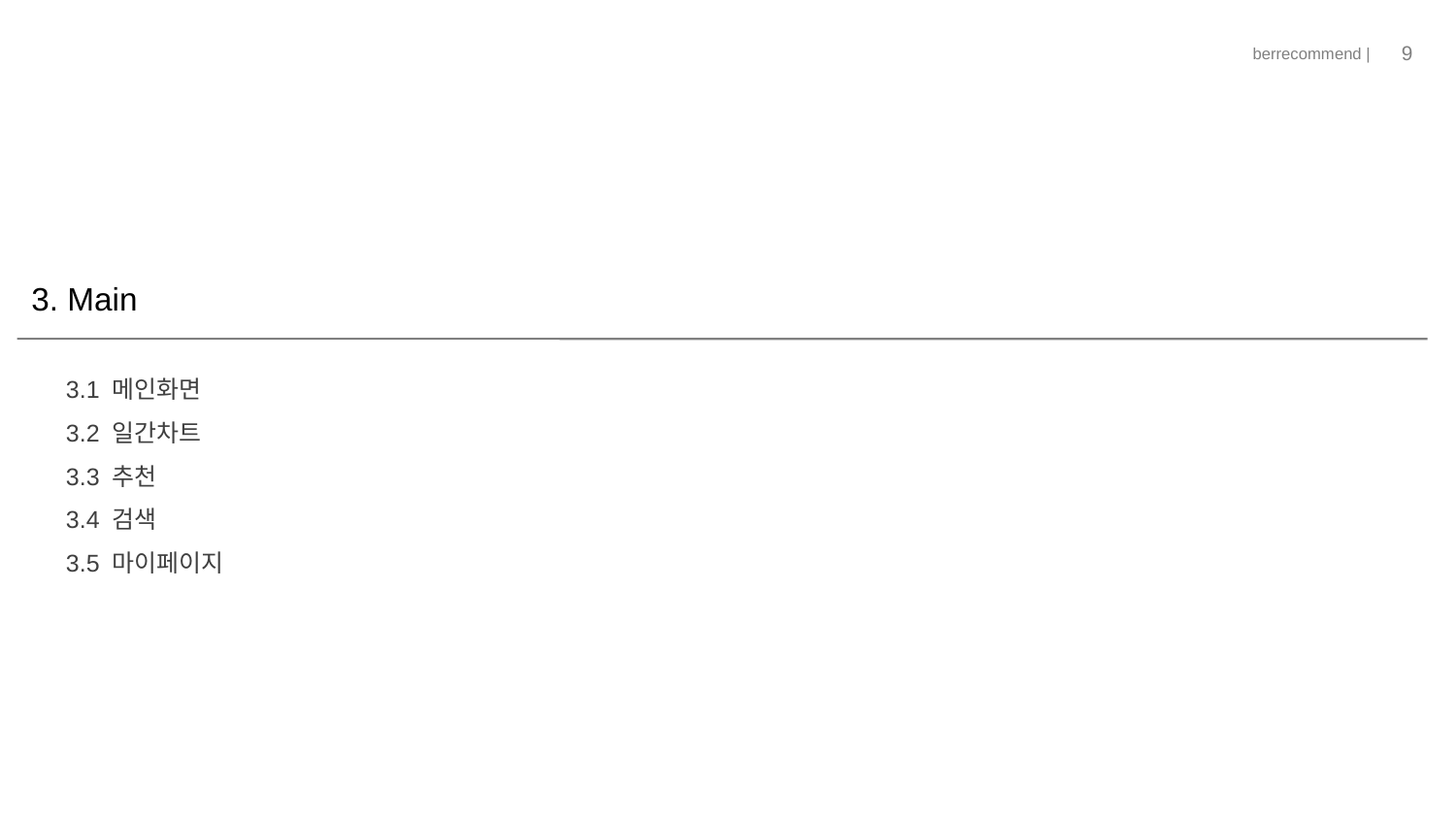

9
# 3. Main
3.1 메인화면
3.2 일간차트
3.3 추천
3.4 검색
3.5 마이페이지